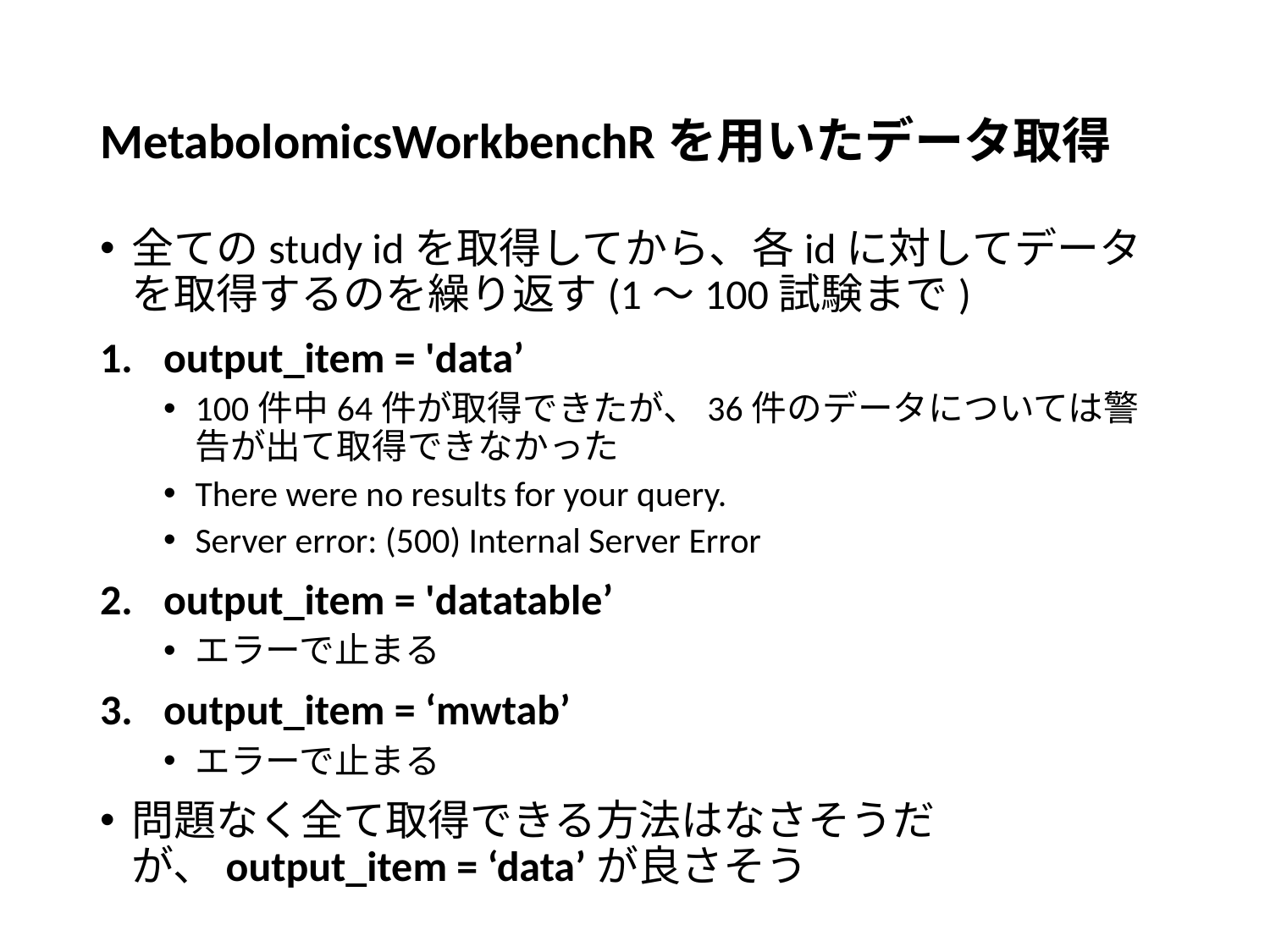

# MetabolomicsWorkbenchRを用いたデータ取得
全てのstudy idを取得してから、各idに対してデータを取得するのを繰り返す(1～100試験まで)
output_item = 'data’
100件中64件が取得できたが、36件のデータについては警告が出て取得できなかった
There were no results for your query.
Server error: (500) Internal Server Error
output_item = 'datatable’
エラーで止まる
output_item = ‘mwtab’
エラーで止まる
問題なく全て取得できる方法はなさそうだが、output_item = ‘data’が良さそう